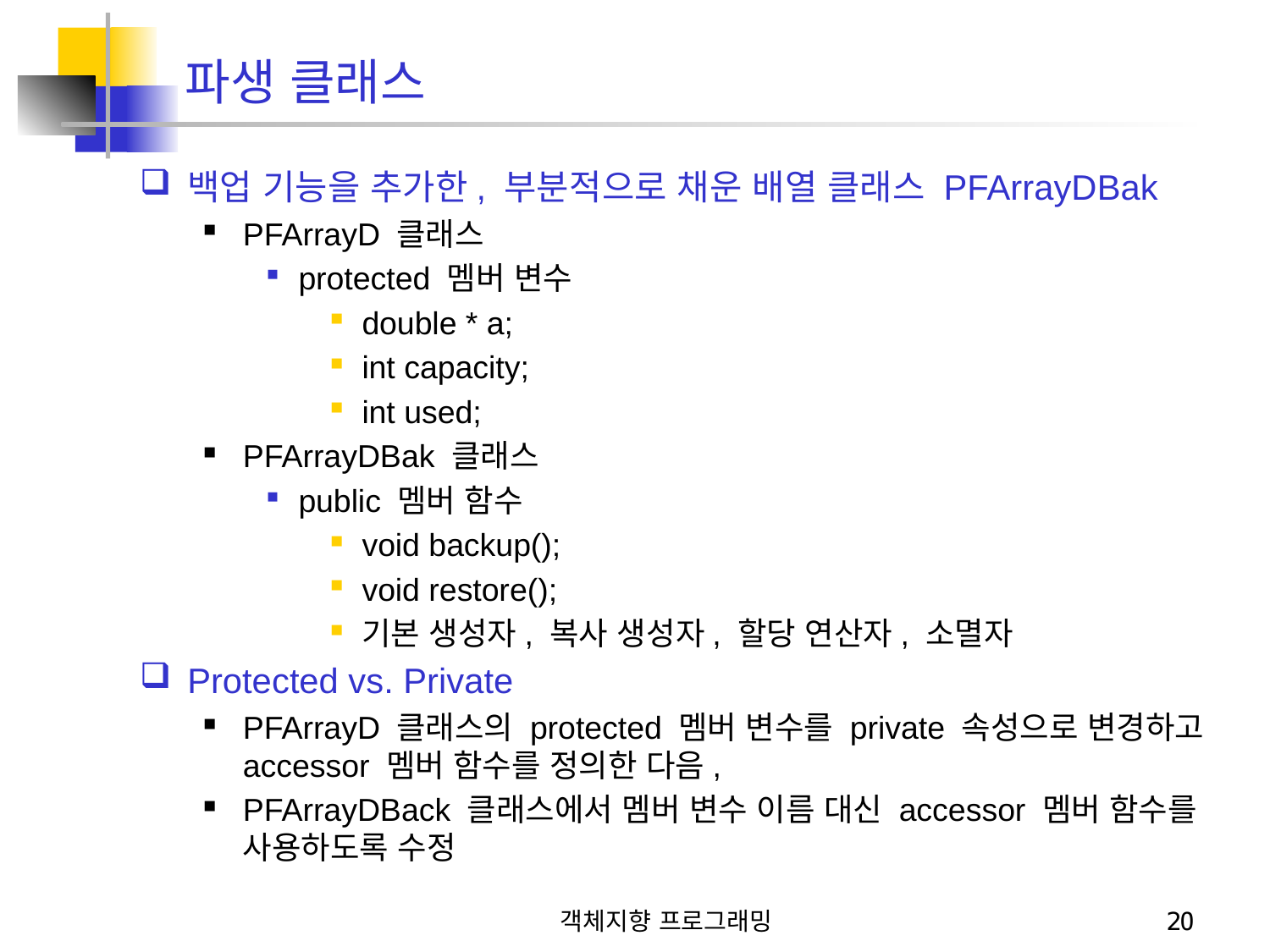

파생 클래스
백업 기능을 추가한, 부분적으로 채운 배열 클래스 PFArrayDBak
PFArrayD 클래스
protected 멤버 변수
double * a;
int capacity;
int used;
PFArrayDBak 클래스
public 멤버 함수
void backup();
void restore();
기본 생성자, 복사 생성자, 할당 연산자, 소멸자
Protected vs. Private
PFArrayD 클래스의 protected 멤버 변수를 private 속성으로 변경하고 accessor 멤버 함수를 정의한 다음,
PFArrayDBack 클래스에서 멤버 변수 이름 대신 accessor 멤버 함수를 사용하도록 수정

객체지향 프로그래밍
20